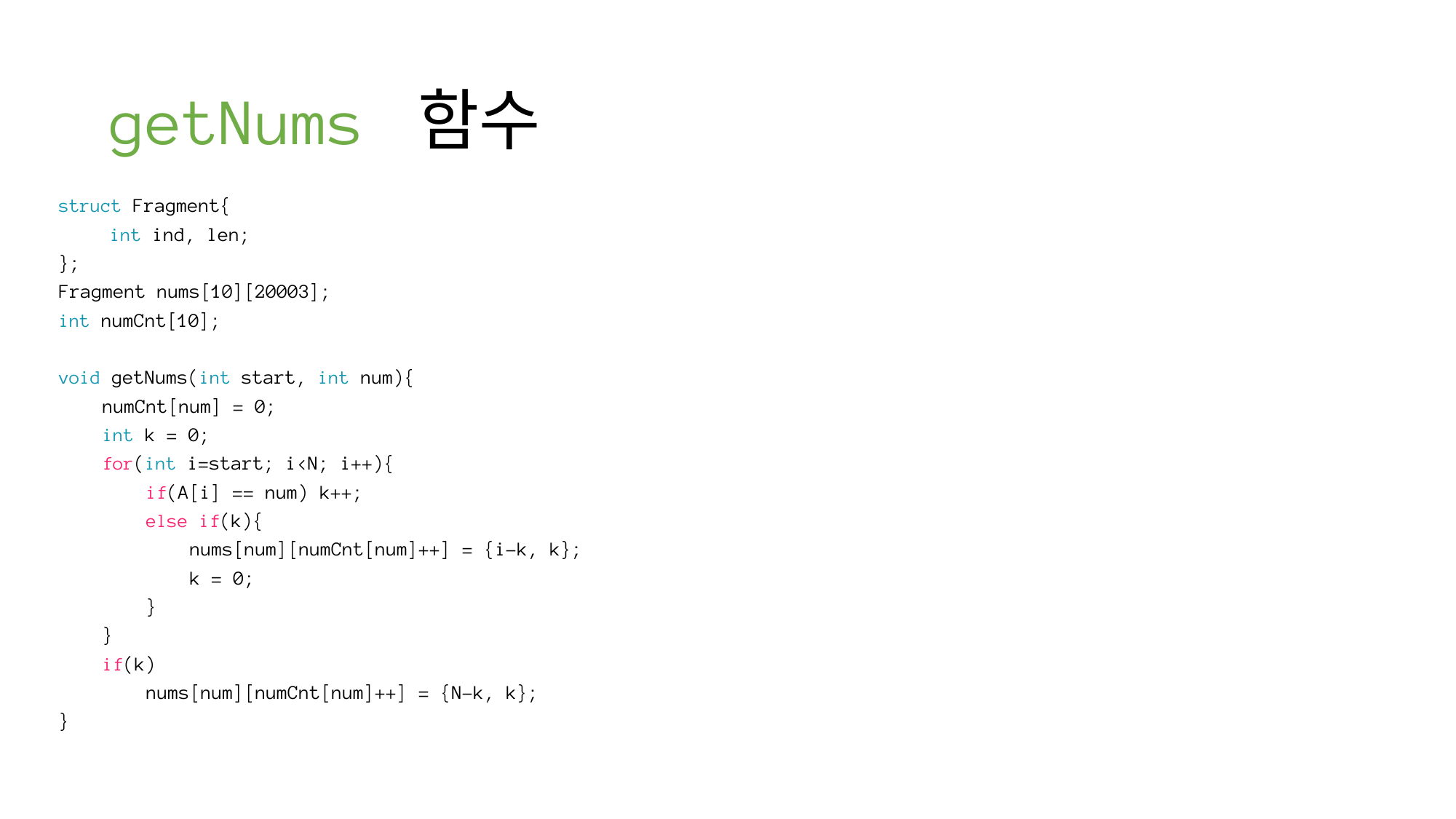

# getNums 함수
struct Fragment{
	int ind, len;
};
Fragment nums[10][20003];
int numCnt[10];

void getNums(int start, int num){
    numCnt[num] = 0;
    int k = 0;
    for(int i=start; i<N; i++){
        if(A[i] == num) k++;
        else if(k){
            nums[num][numCnt[num]++] = {i-k, k};
            k = 0;
        }
    }
    if(k)
        nums[num][numCnt[num]++] = {N-k, k};
}